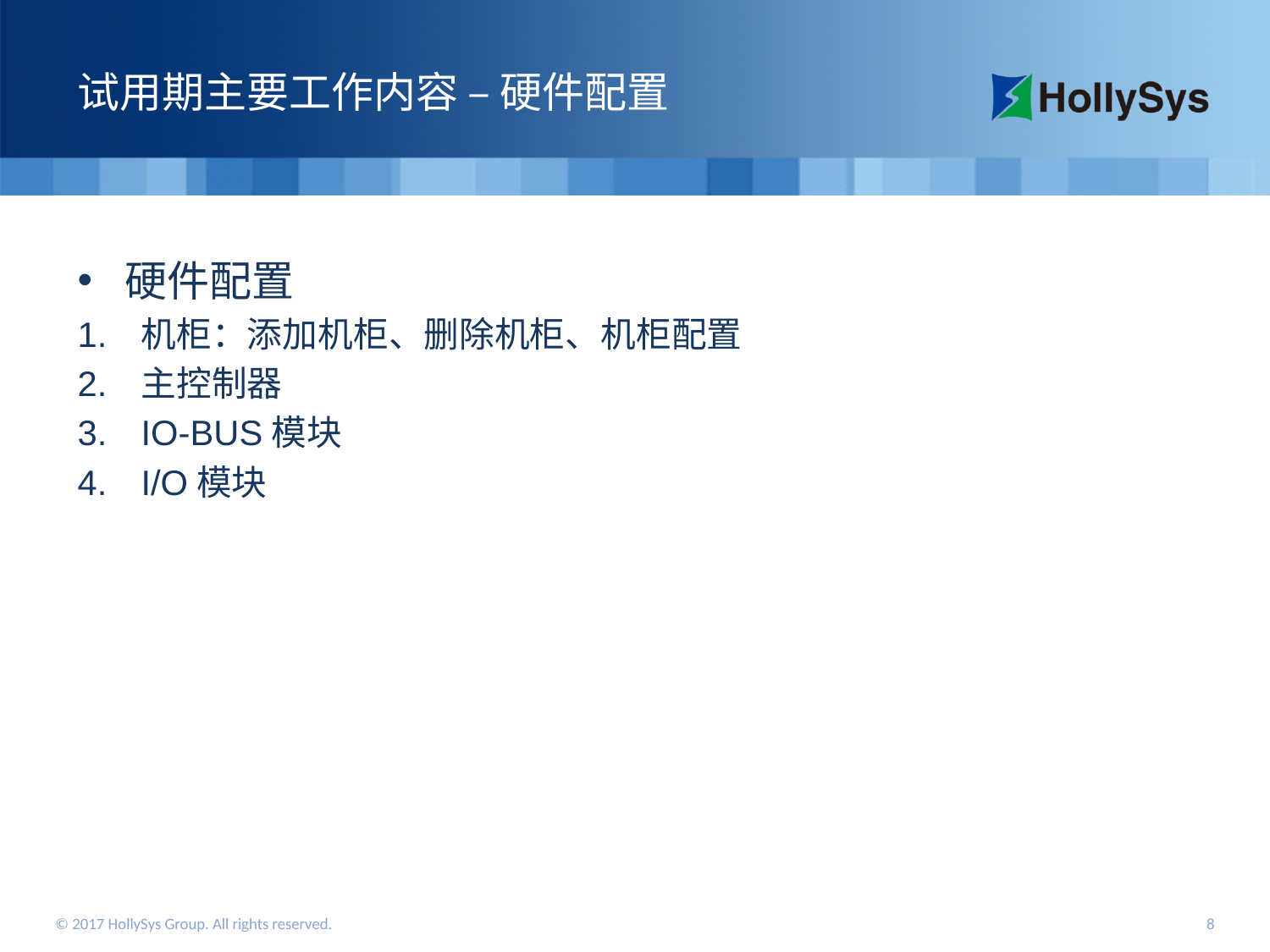

# 试用期主要工作内容 – 硬件配置
硬件配置
机柜：添加机柜、删除机柜、机柜配置
主控制器
IO-BUS模块
I/O模块
© 2017 HollySys Group. All rights reserved.                                                                                                                                                                                                                                                   8